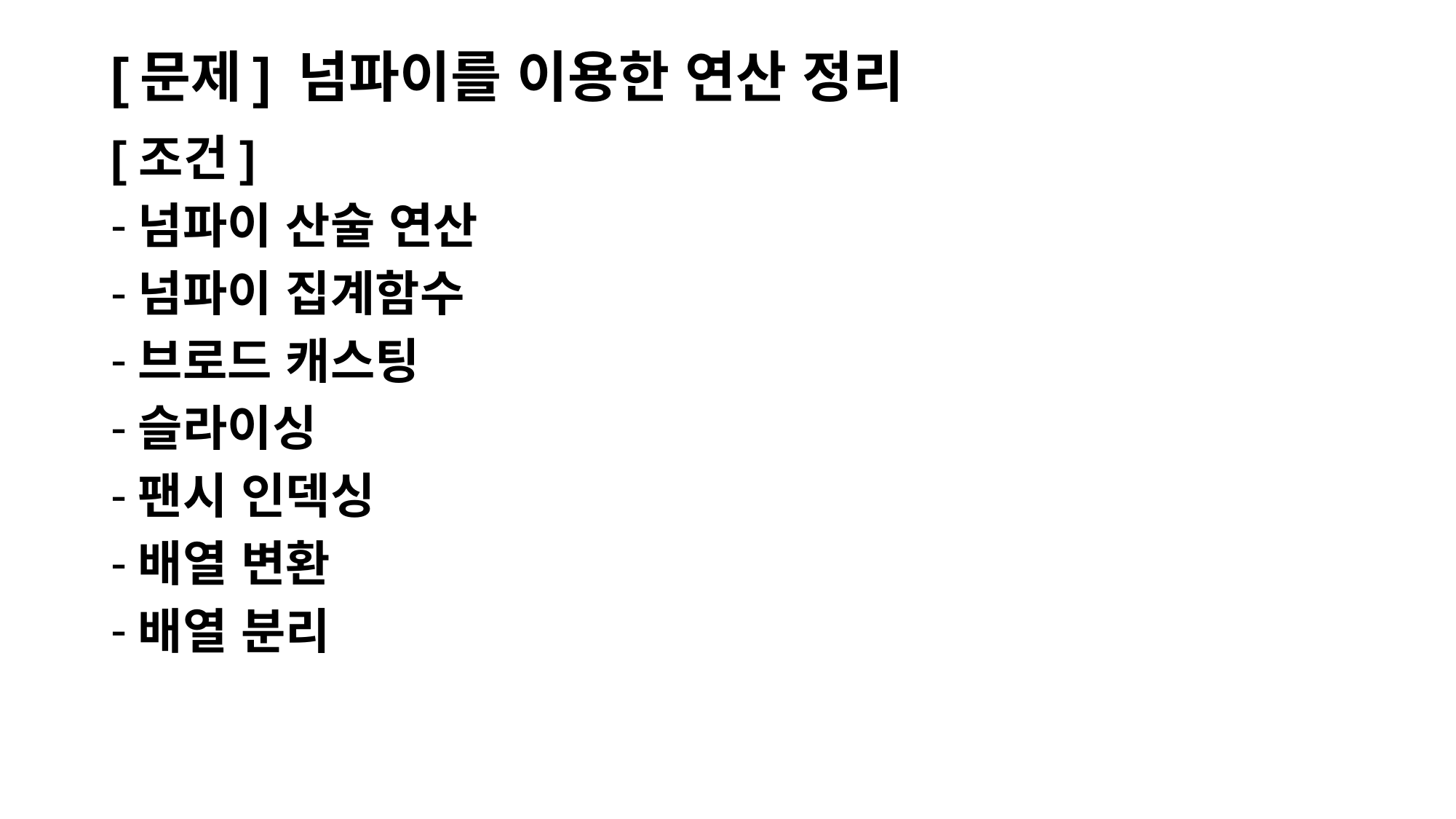

# [문제] 넘파이를 이용한 연산 정리
[조건]
넘파이 산술 연산
넘파이 집계함수
브로드 캐스팅
슬라이싱
팬시 인덱싱
배열 변환
배열 분리